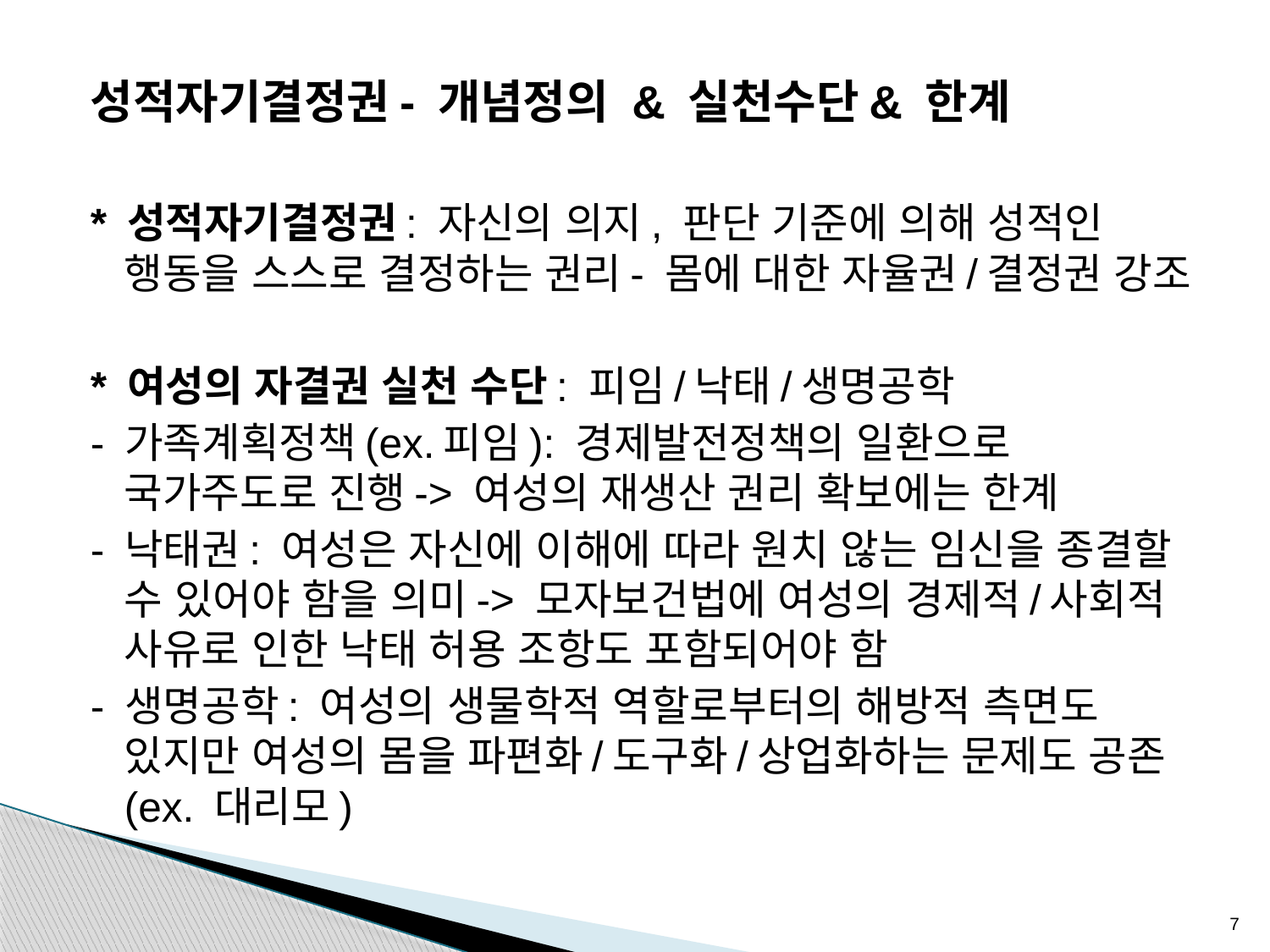

성적자기결정권- 개념정의 & 실천수단& 한계

* 성적자기결정권: 자신의 의지, 판단 기준에 의해 성적인 행동을 스스로 결정하는 권리- 몸에 대한 자율권/결정권 강조

* 여성의 자결권 실천 수단: 피임/낙태/생명공학
- 가족계획정책(ex.피임): 경제발전정책의 일환으로 국가주도로 진행-> 여성의 재생산 권리 확보에는 한계
- 낙태권: 여성은 자신에 이해에 따라 원치 않는 임신을 종결할 수 있어야 함을 의미-> 모자보건법에 여성의 경제적/사회적 사유로 인한 낙태 허용 조항도 포함되어야 함
- 생명공학: 여성의 생물학적 역할로부터의 해방적 측면도 있지만 여성의 몸을 파편화/도구화/상업화하는 문제도 공존 (ex. 대리모)

7